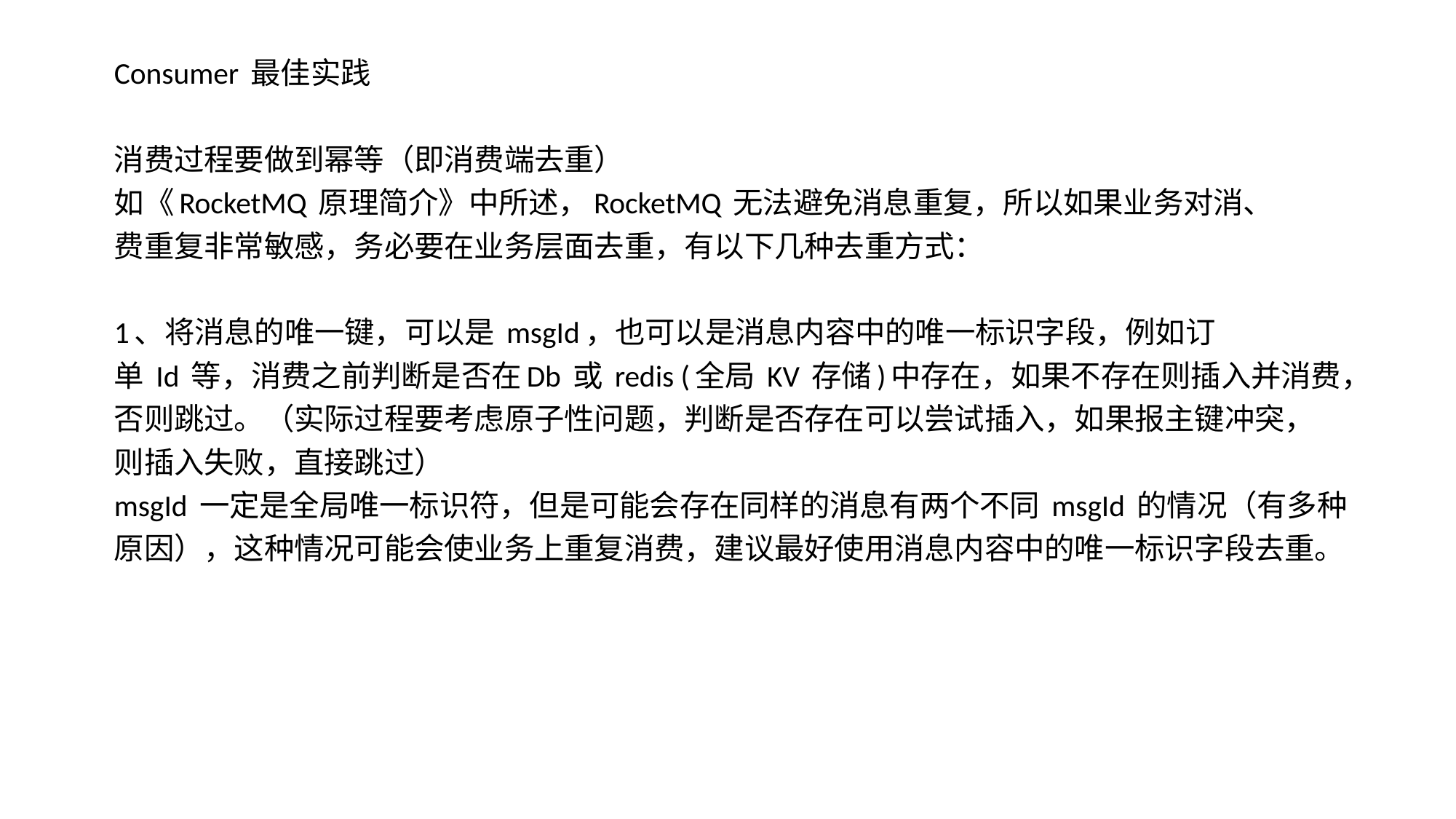

Consumer 最佳实践

消费过程要做到幂等（即消费端去重）
如《RocketMQ 原理简介》中所述，RocketMQ 无法避免消息重复，所以如果业务对消、
费重复非常敏感，务必要在业务层面去重，有以下几种去重方式：

1、将消息的唯一键，可以是 msgId，也可以是消息内容中的唯一标识字段，例如订
单 Id 等，消费之前判断是否在Db 或 redis (全局 KV 存储)中存在，如果不存在则插入并消费，
否则跳过。（实际过程要考虑原子性问题，判断是否存在可以尝试插入，如果报主键冲突，
则插入失败，直接跳过）
msgId 一定是全局唯一标识符，但是可能会存在同样的消息有两个不同 msgId 的情况（有多种
原因），这种情况可能会使业务上重复消费，建议最好使用消息内容中的唯一标识字段去重。